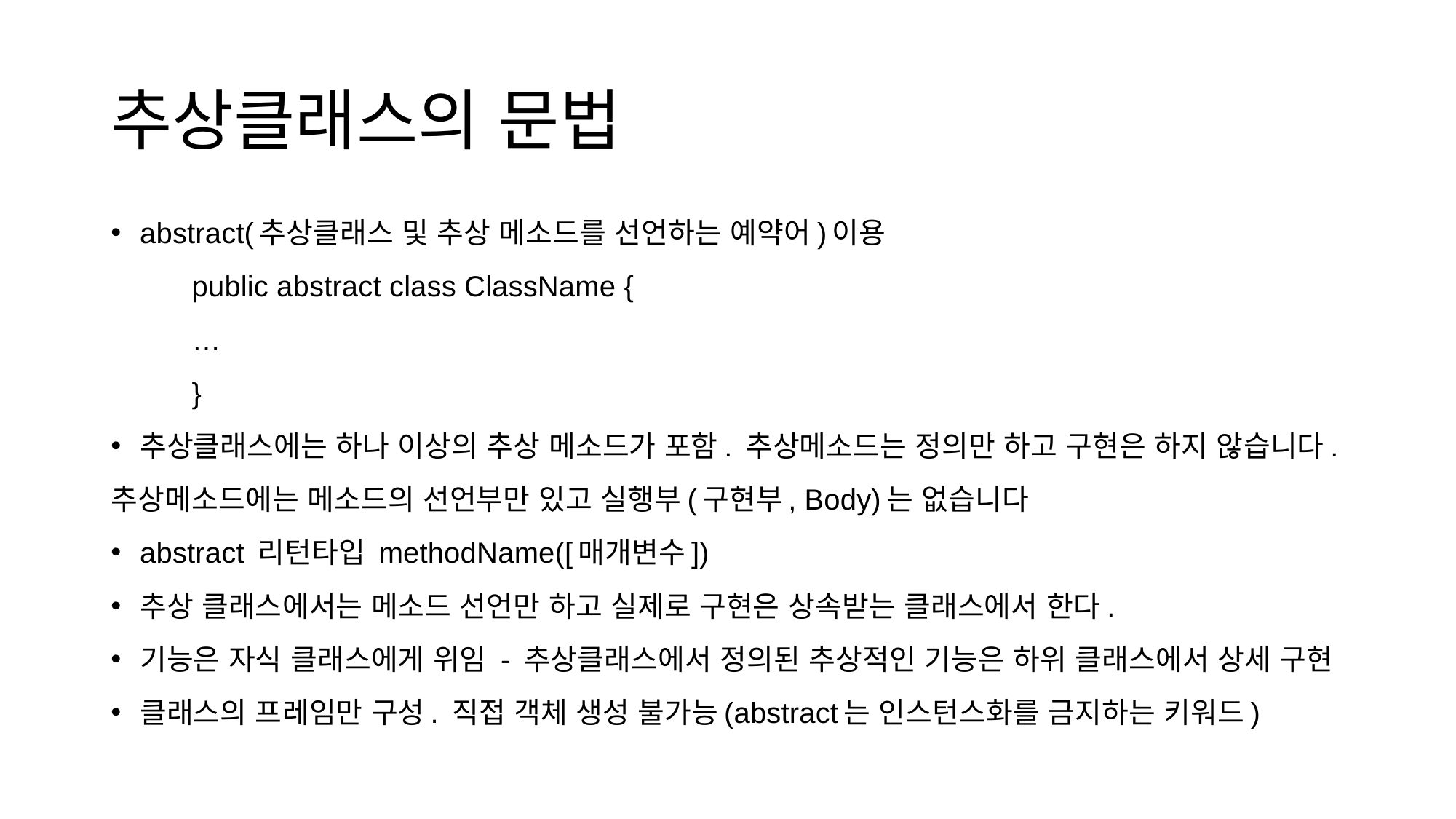

# 추상클래스의 문법
abstract(추상클래스 및 추상 메소드를 선언하는 예약어)이용
	public abstract class ClassName {
		…
	}
추상클래스에는 하나 이상의 추상 메소드가 포함. 추상메소드는 정의만 하고 구현은 하지 않습니다.
추상메소드에는 메소드의 선언부만 있고 실행부(구현부, Body)는 없습니다
abstract 리턴타입 methodName([매개변수])
추상 클래스에서는 메소드 선언만 하고 실제로 구현은 상속받는 클래스에서 한다.
기능은 자식 클래스에게 위임 - 추상클래스에서 정의된 추상적인 기능은 하위 클래스에서 상세 구현
클래스의 프레임만 구성. 직접 객체 생성 불가능(abstract는 인스턴스화를 금지하는 키워드)